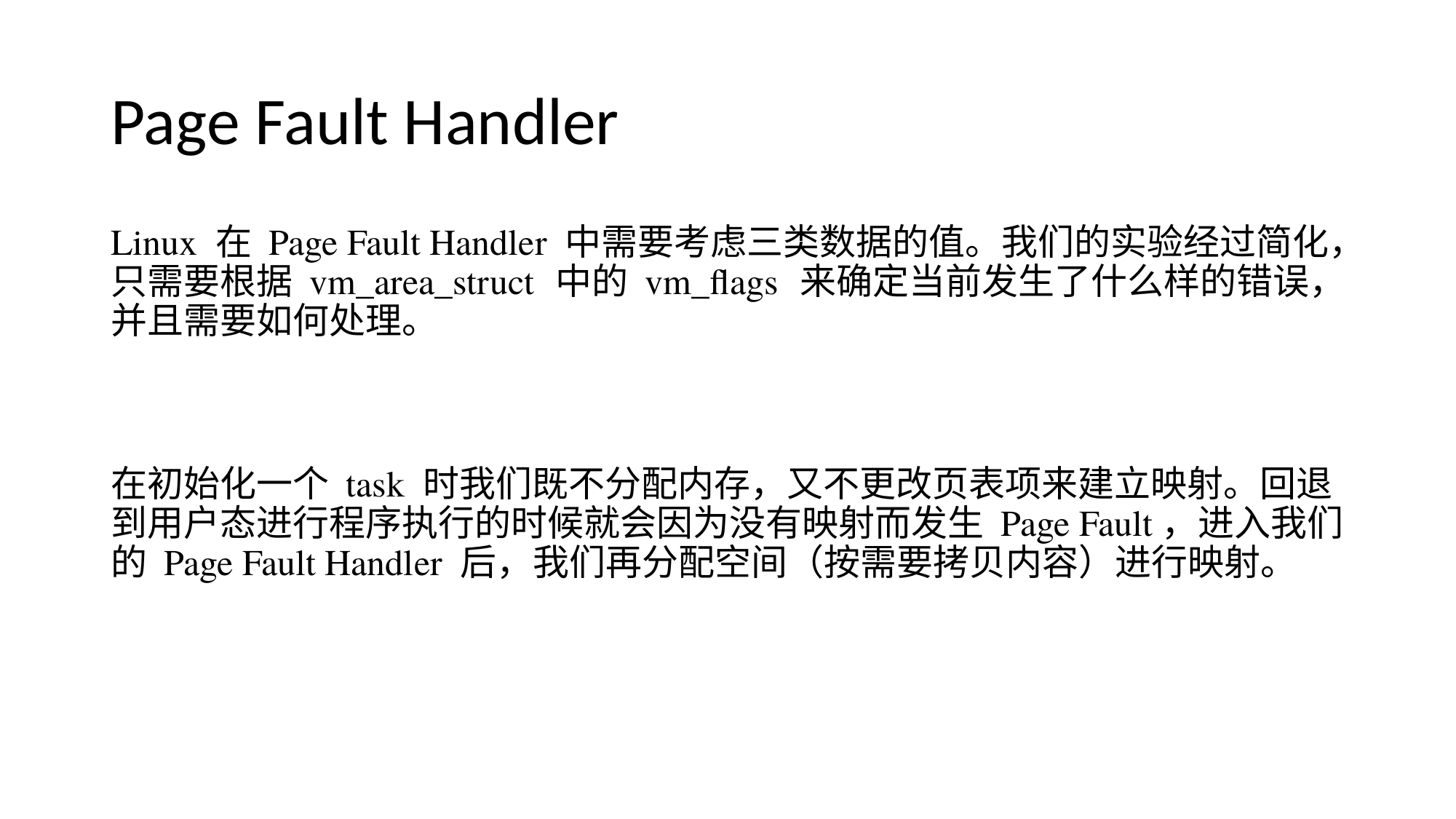

# Page Fault Handler
Linux 在 Page Fault Handler 中需要考虑三类数据的值。我们的实验经过简化，只需要根据 vm_area_struct 中的 vm_flags 来确定当前发生了什么样的错误，并且需要如何处理。

在初始化一个 task 时我们既不分配内存，又不更改页表项来建立映射。回退到用户态进行程序执行的时候就会因为没有映射而发生 Page Fault，进入我们的 Page Fault Handler 后，我们再分配空间（按需要拷贝内容）进行映射。